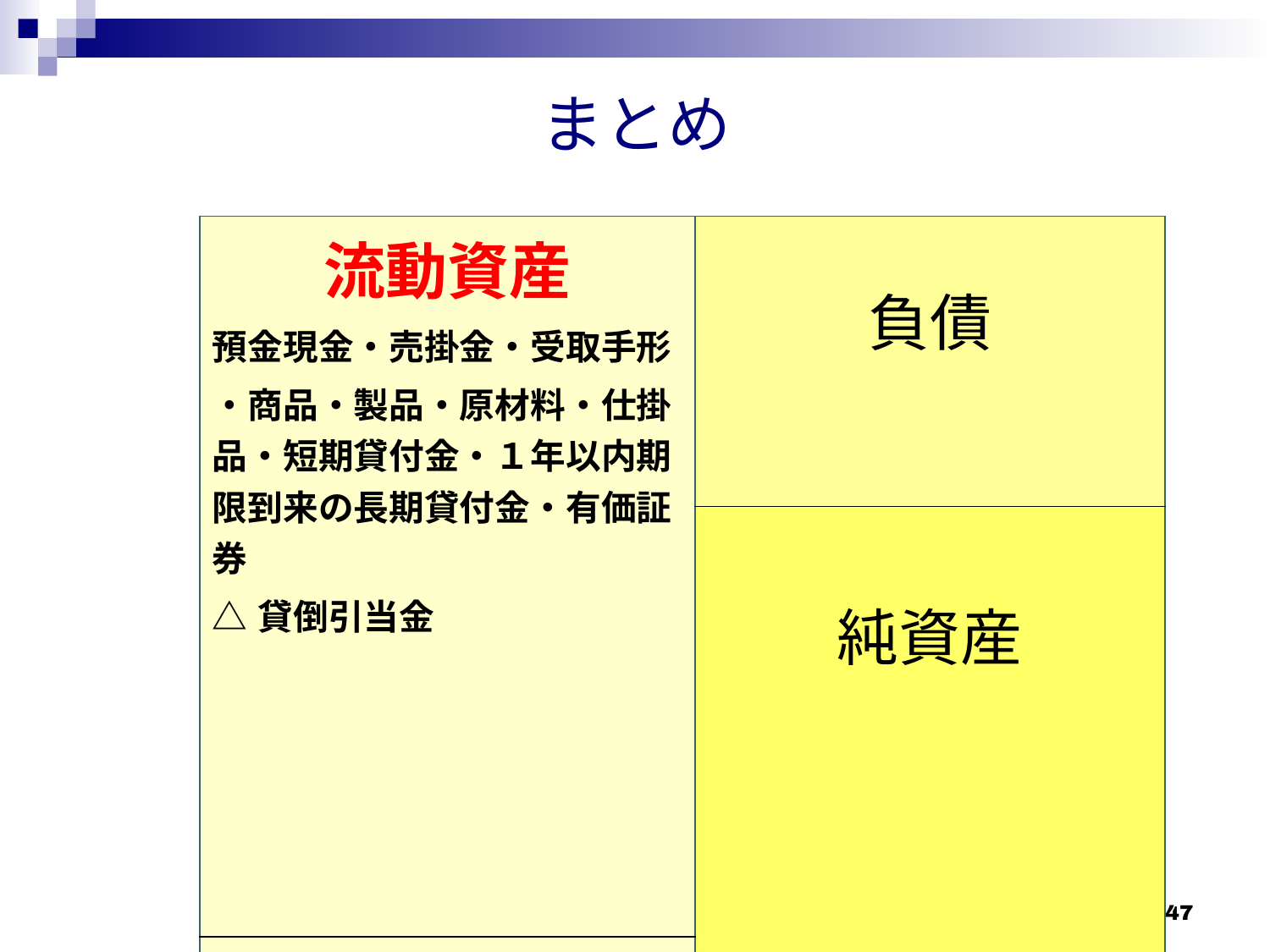

# まとめ
|  | 流動資産 預金現金・売掛金・受取手形 ・商品・製品・原材料・仕掛品・短期貸付金・１年以内期限到来の長期貸付金・有価証券 △貸倒引当金 | 負債 |  |
| --- | --- | --- | --- |
|  |  | 純資産 |  |
|  | 固定資産 １年以内に満期が到来しない定期預金・長期貸付金・投資有価証券・関係会社株式 △貸倒引当金 |  |  |
47